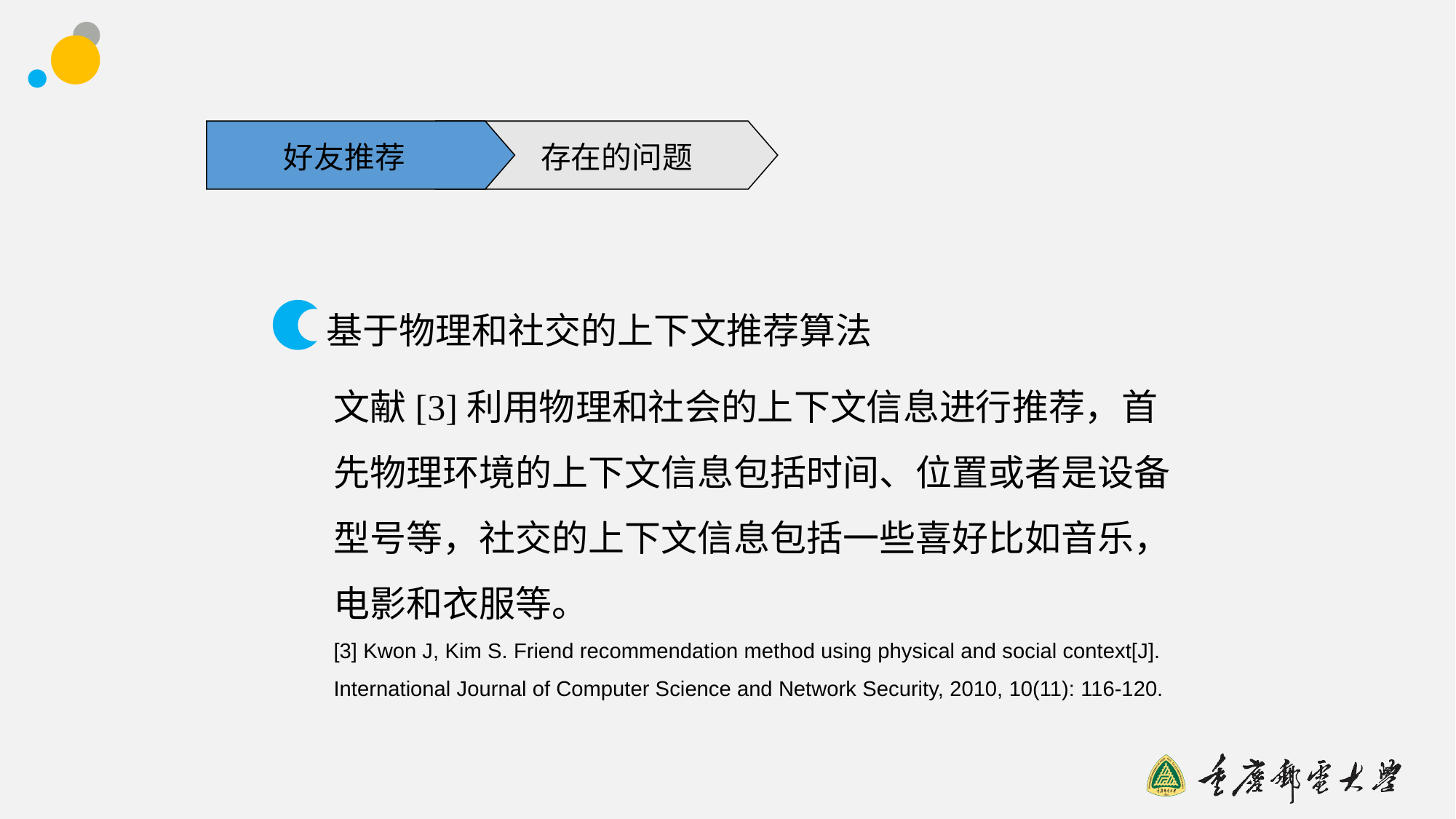

#

好友推荐
存在的问题
基于物理和社交的上下文推荐算法

文献[3]利用物理和社会的上下文信息进行推荐，首先物理环境的上下文信息包括时间、位置或者是设备型号等，社交的上下文信息包括一些喜好比如音乐，电影和衣服等。
[3] Kwon J, Kim S. Friend recommendation method using physical and social context[J]. International Journal of Computer Science and Network Security, 2010, 10(11): 116-120.